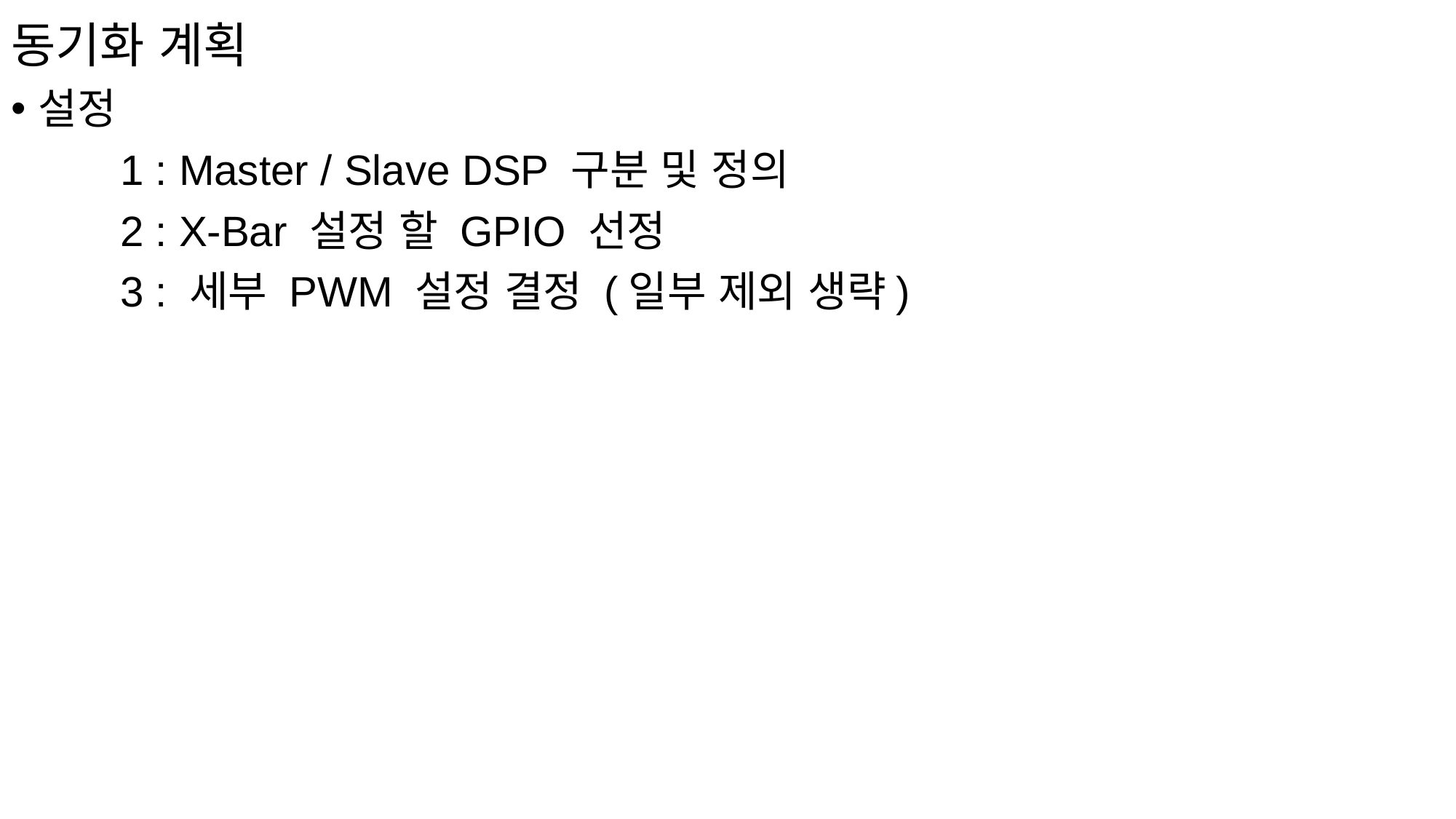

동기화 계획
설정
	1 : Master / Slave DSP 구분 및 정의
	2 : X-Bar 설정 할 GPIO 선정
	3 : 세부 PWM 설정 결정 (일부 제외 생략)